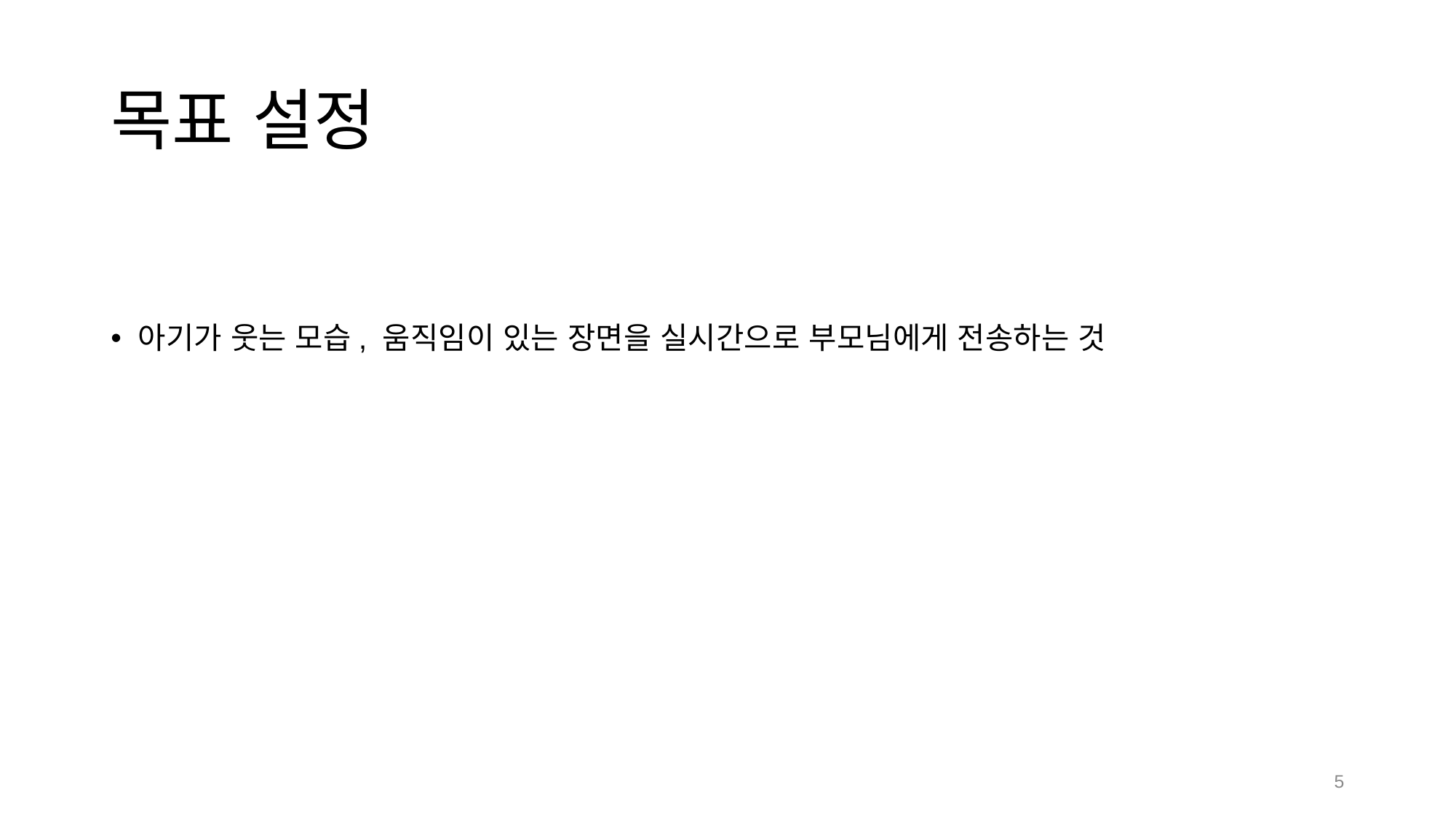

# 목표 설정

아기가 웃는 모습, 움직임이 있는 장면을 실시간으로 부모님에게 전송하는 것
5